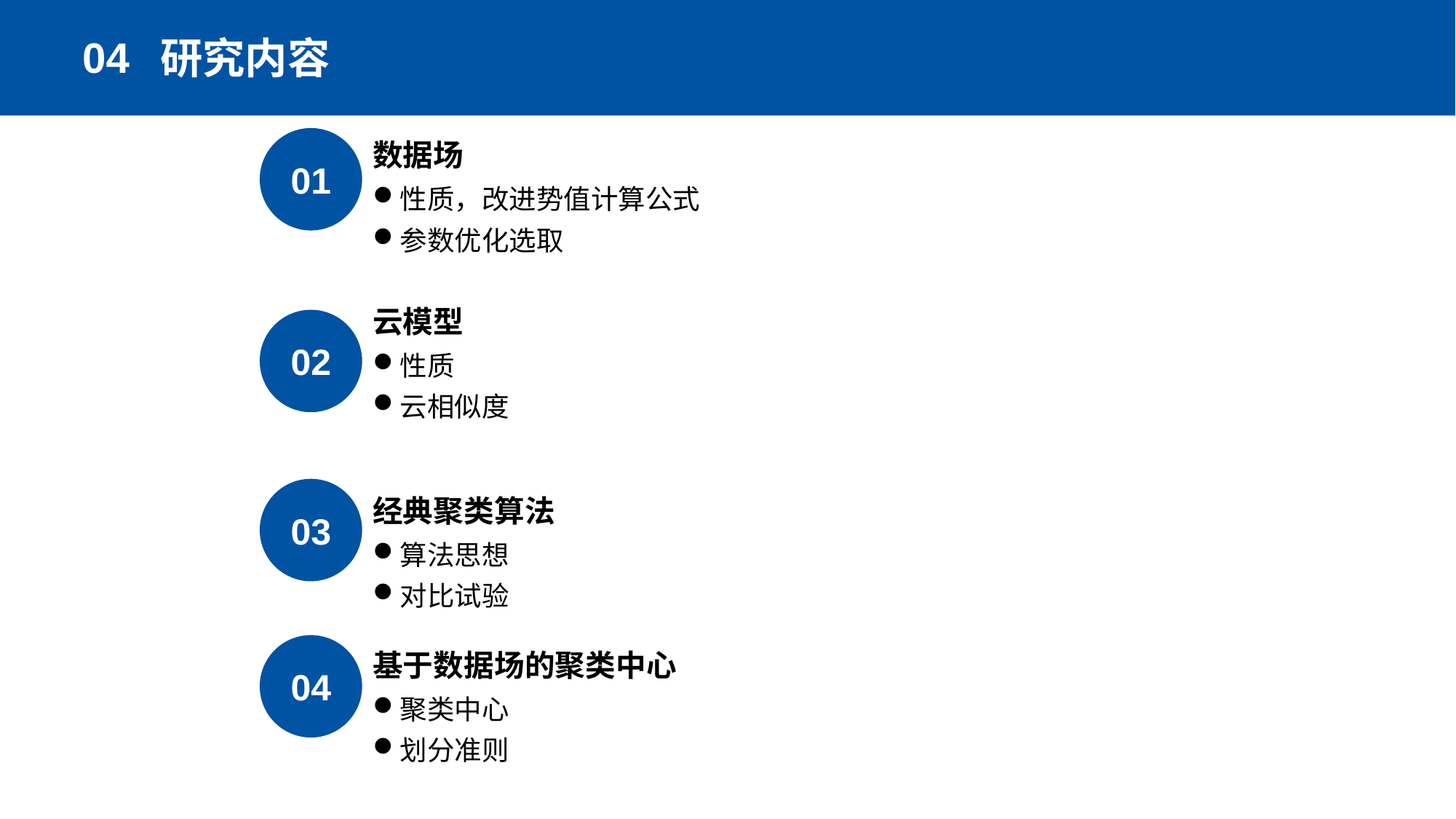

04
研究内容

01
数据场
性质，改进势值计算公式
参数优化选取
云模型
性质
云相似度
02
03
经典聚类算法
算法思想
对比试验
04
基于数据场的聚类中心
聚类中心
划分准则